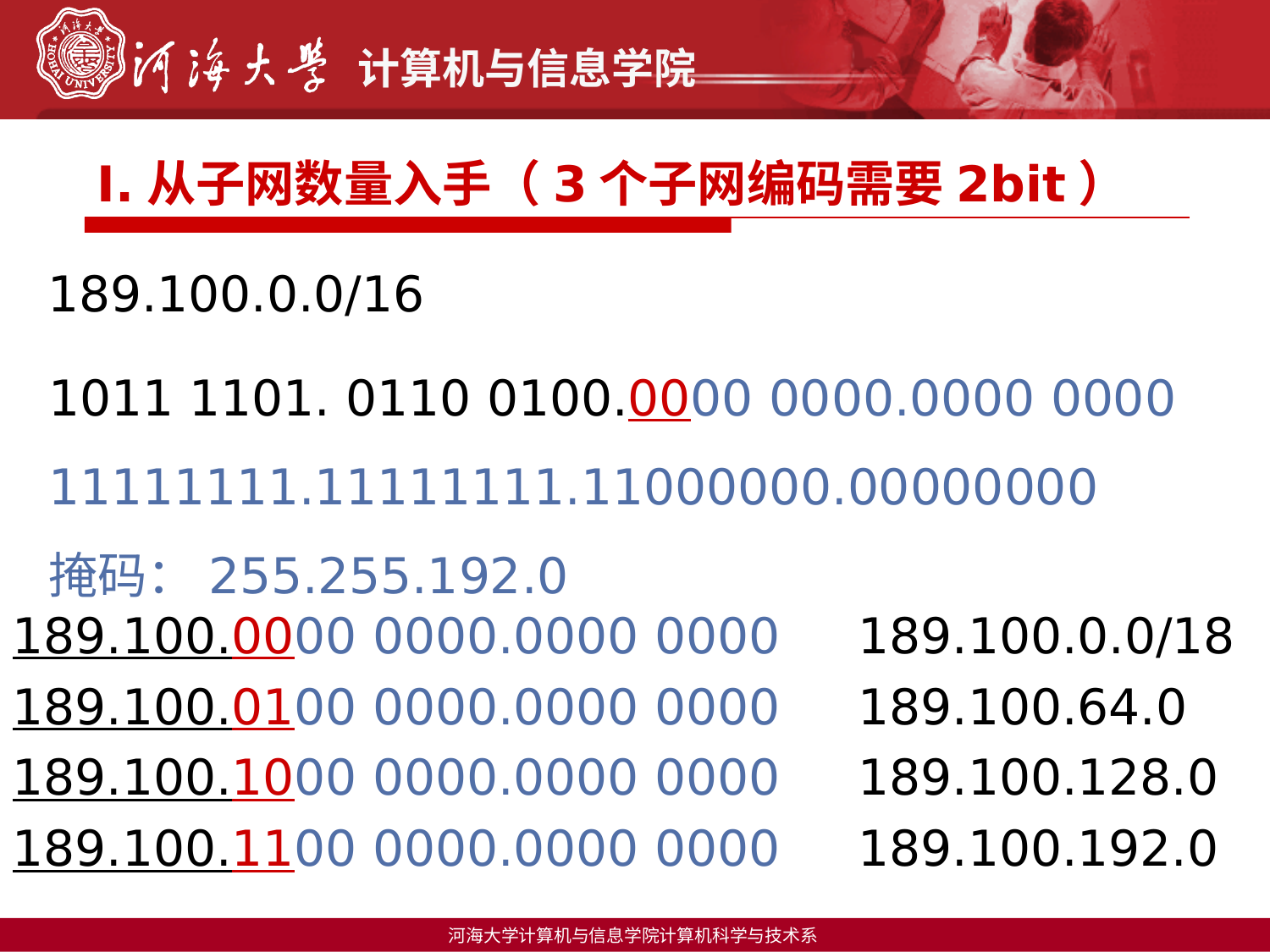

I.从子网数量入手（3个子网编码需要2bit）
189.100.0.0/16
1011 1101. 0110 0100.0000 0000.0000 0000
11111111.11111111.11000000.00000000
掩码：255.255.192.0

189.100.0000 0000.0000 0000     189.100.0.0/18
189.100.0100 0000.0000 0000     189.100.64.0
189.100.1000 0000.0000 0000     189.100.128.0
189.100.1100 0000.0000 0000     189.100.192.0